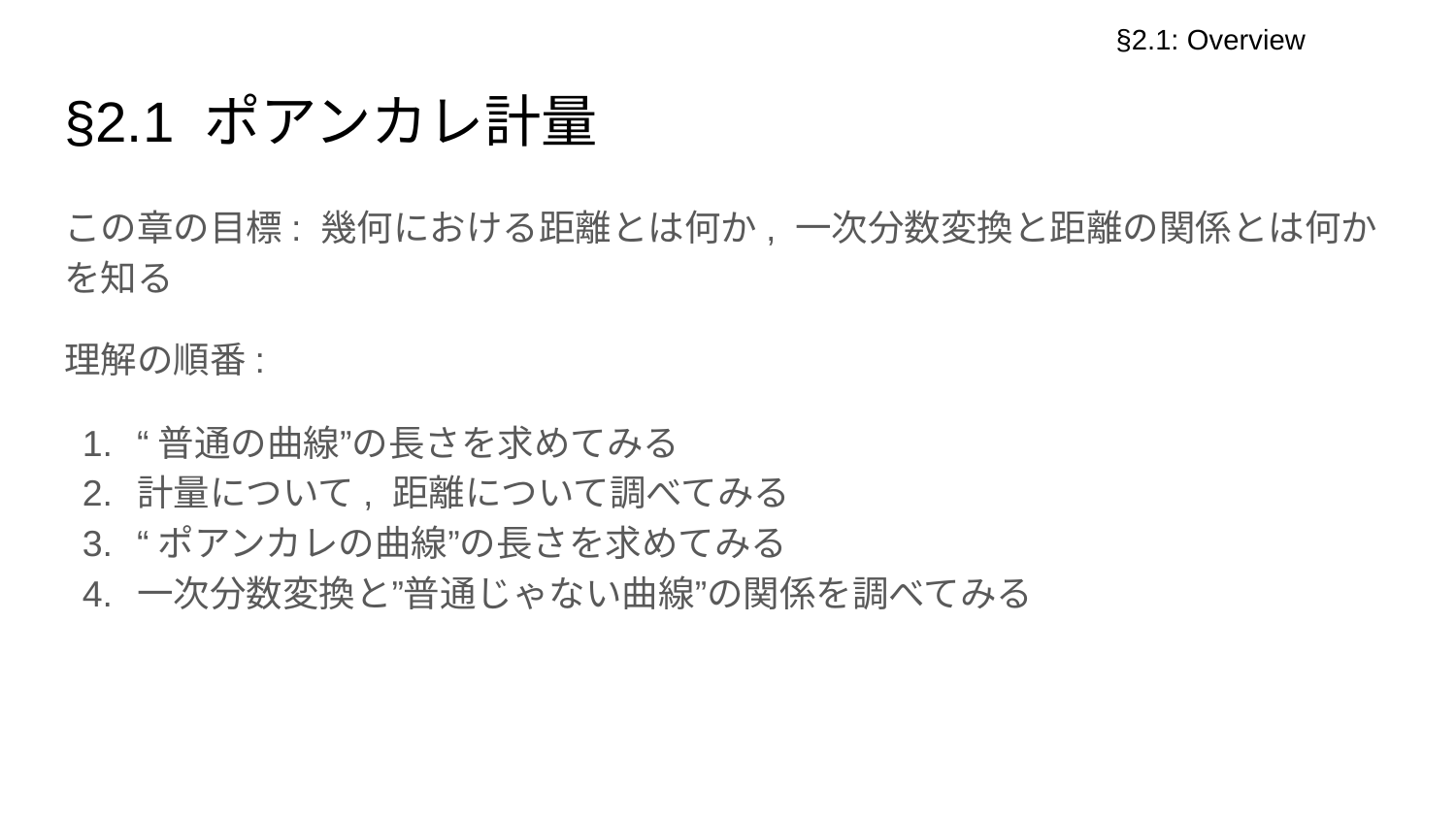

§2.1: Overview
# §2.1 ポアンカレ計量
この章の目標: 幾何における距離とは何か, 一次分数変換と距離の関係とは何かを知る
理解の順番:
“普通の曲線”の長さを求めてみる
計量について, 距離について調べてみる
“ポアンカレの曲線”の長さを求めてみる
一次分数変換と”普通じゃない曲線”の関係を調べてみる